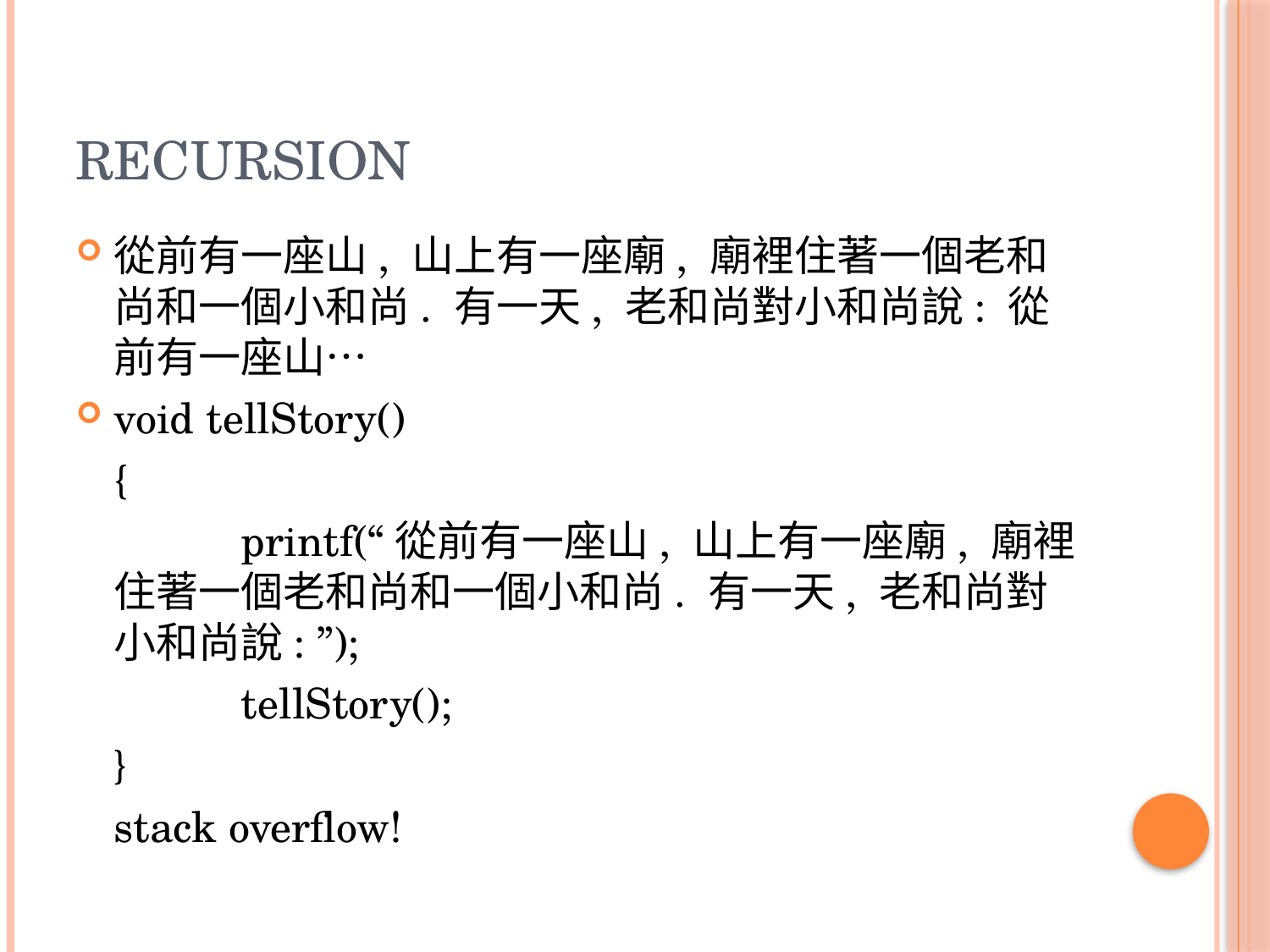

# Recursion
從前有一座山, 山上有一座廟, 廟裡住著一個老和尚和一個小和尚. 有一天, 老和尚對小和尚說: 從前有一座山…
void tellStory()
	{
		printf(“從前有一座山, 山上有一座廟, 廟裡住著一個老和尚和一個小和尚. 有一天, 老和尚對小和尚說: ”);
		tellStory();
	}
	stack overflow!